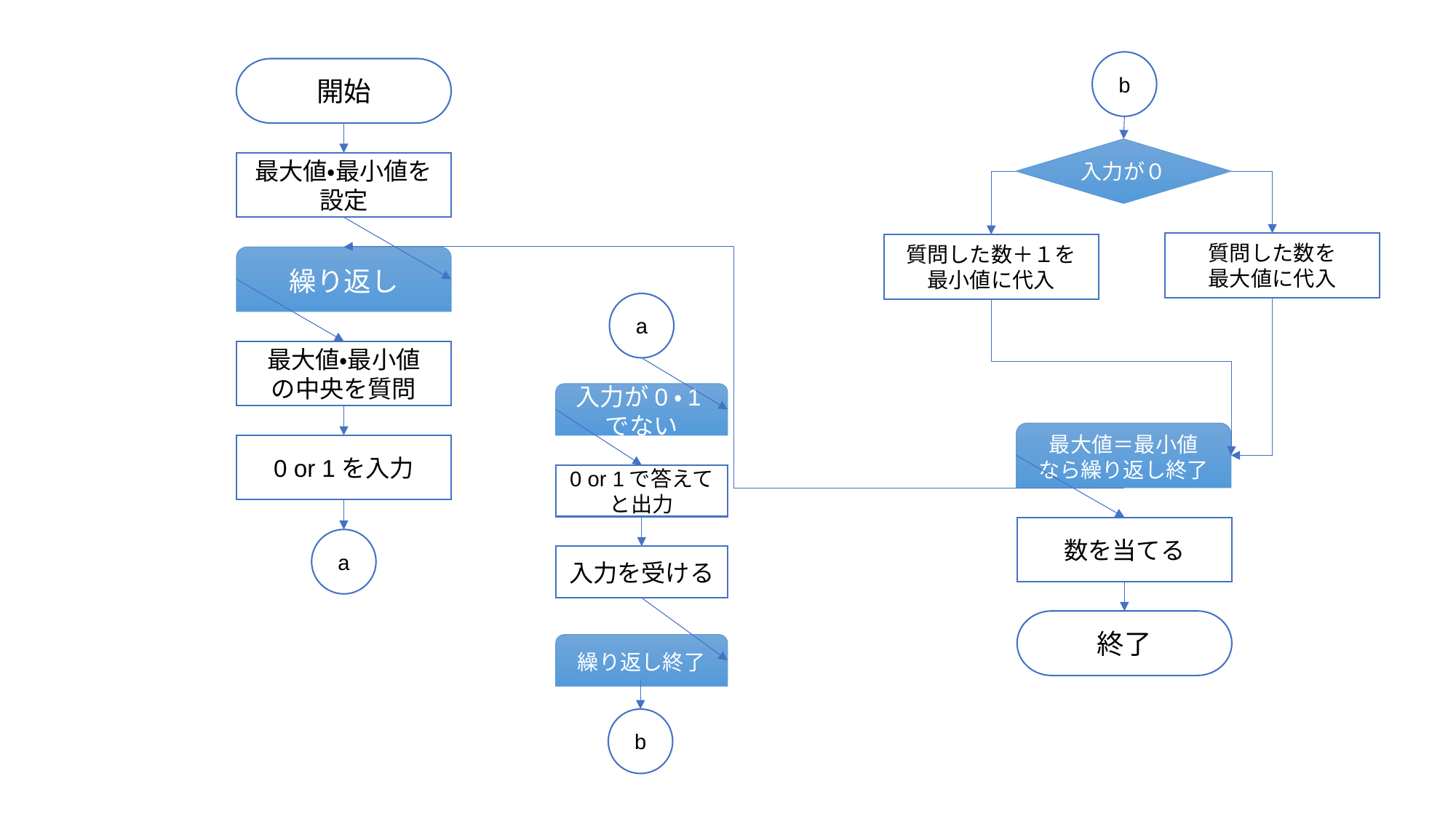

b
開始
入力が０
最大値・最小値を設定
質問した数を
最大値に代入
質問した数＋１を
最小値に代入
繰り返し
a
最大値・最小値
の中央を質問
入力が0・1でない
最大値＝最小値
なら繰り返し終了
0 or 1を入力
0 or 1で答えて
と出力
数を当てる
a
入力を受ける
終了
繰り返し終了
b